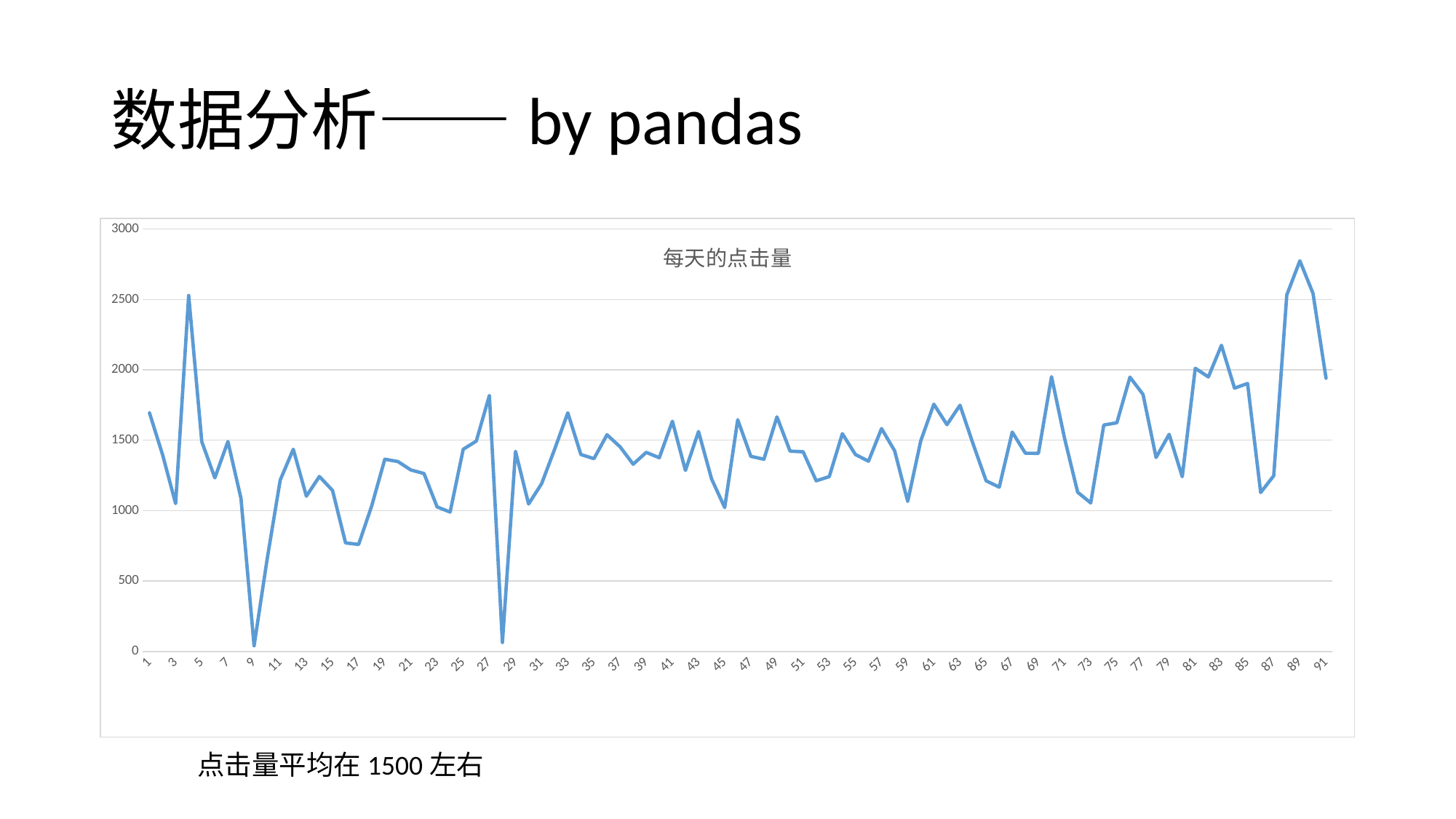

# 数据分析——by pandas

### Chart: 每天的点击量

| Category | user_id |
|---|---|
点击量平均在1500左右